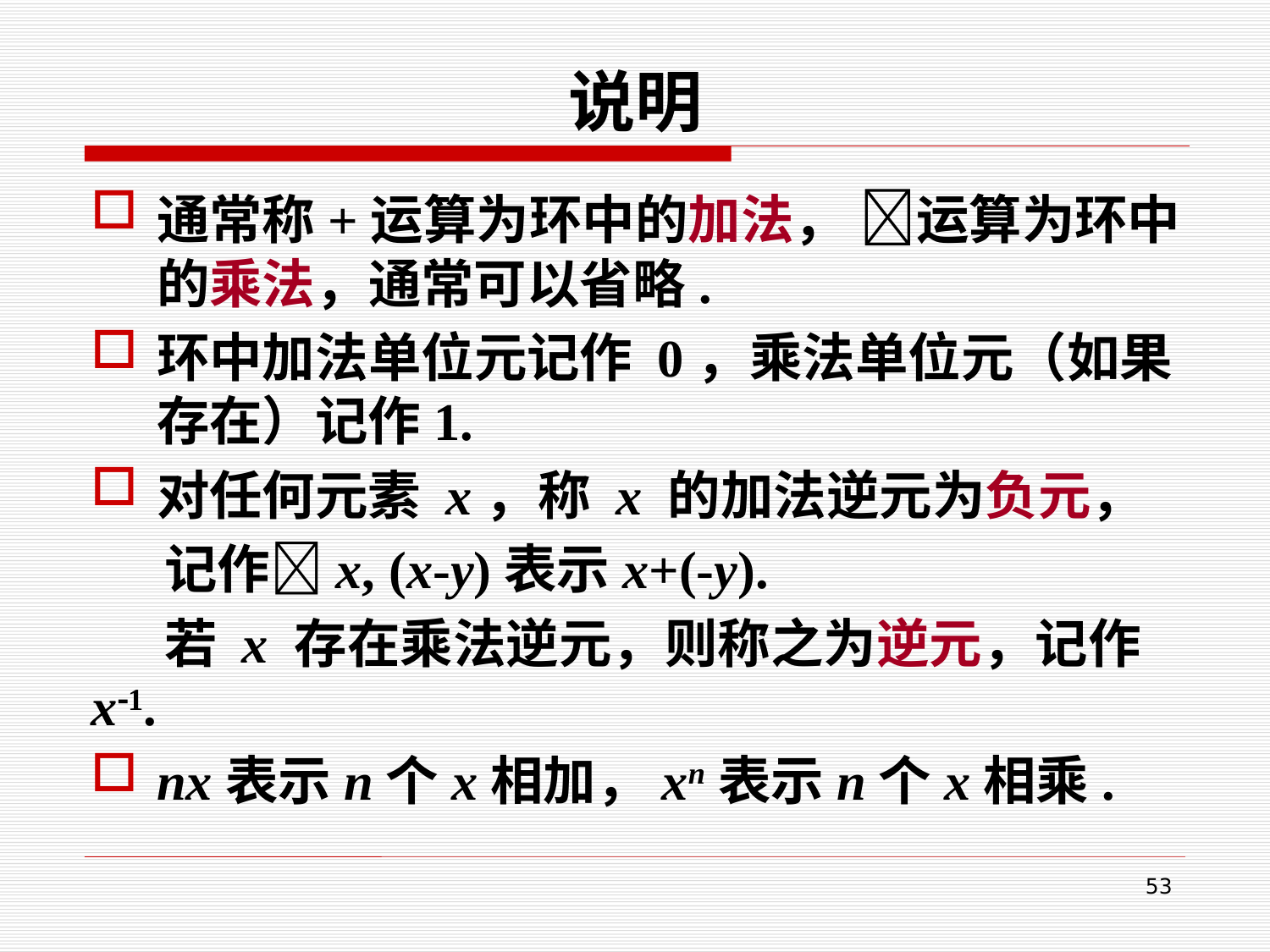

# 说明
通常称+运算为环中的加法， •运算为环中的乘法，通常可以省略.
环中加法单位元记作 0，乘法单位元（如果存在）记作1.
对任何元素 x，称 x 的加法逆元为负元，
     记作−x, (x-y)表示x+(-y).
     若 x 存在乘法逆元，则称之为逆元，记作x−1.
nx表示n个x相加，xn表示n个x相乘.

53